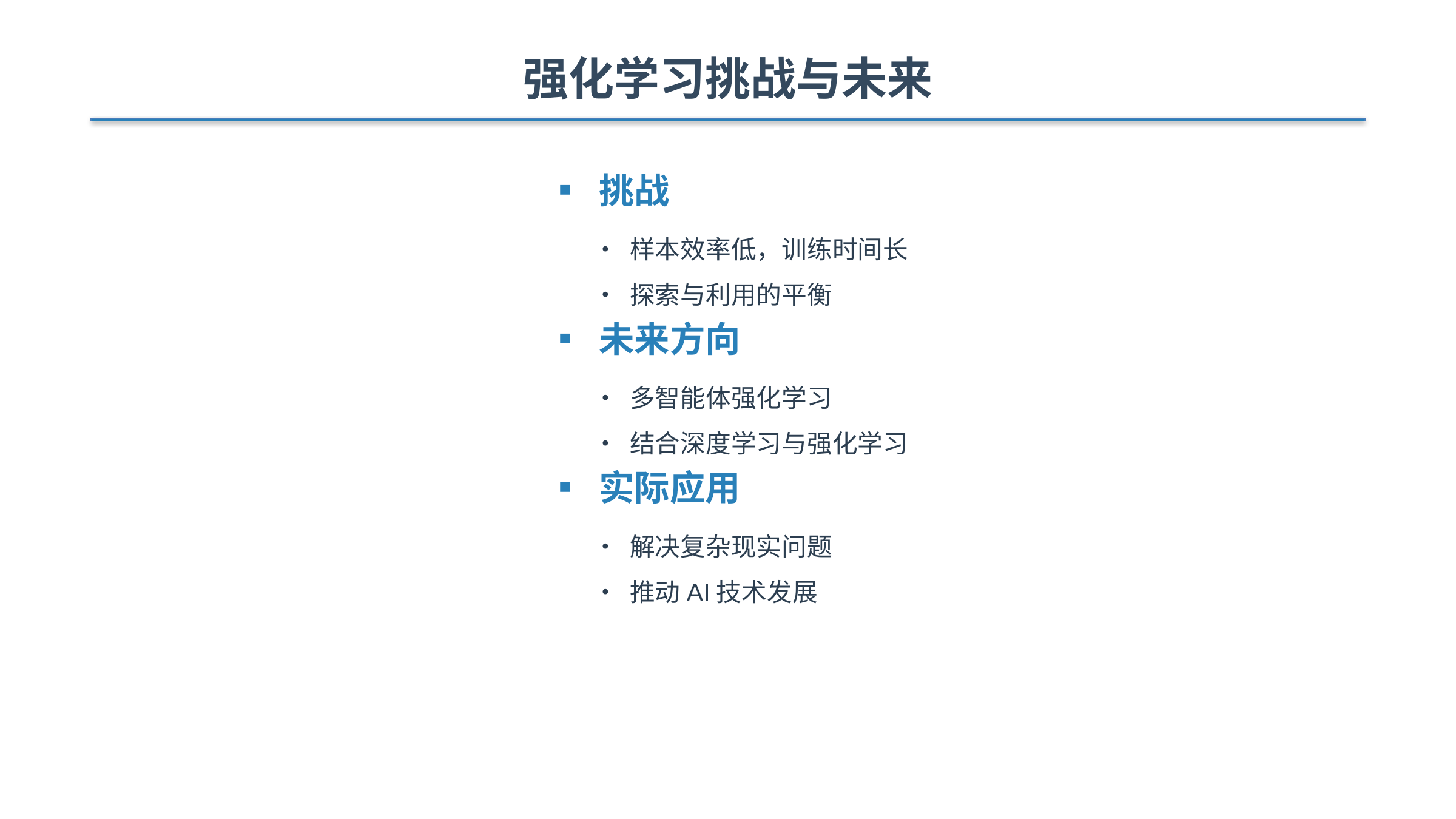

强化学习挑战与未来

▪ 挑战
• 样本效率低，训练时间长
• 探索与利用的平衡
▪ 未来方向
• 多智能体强化学习
• 结合深度学习与强化学习
▪ 实际应用
• 解决复杂现实问题
• 推动AI技术发展